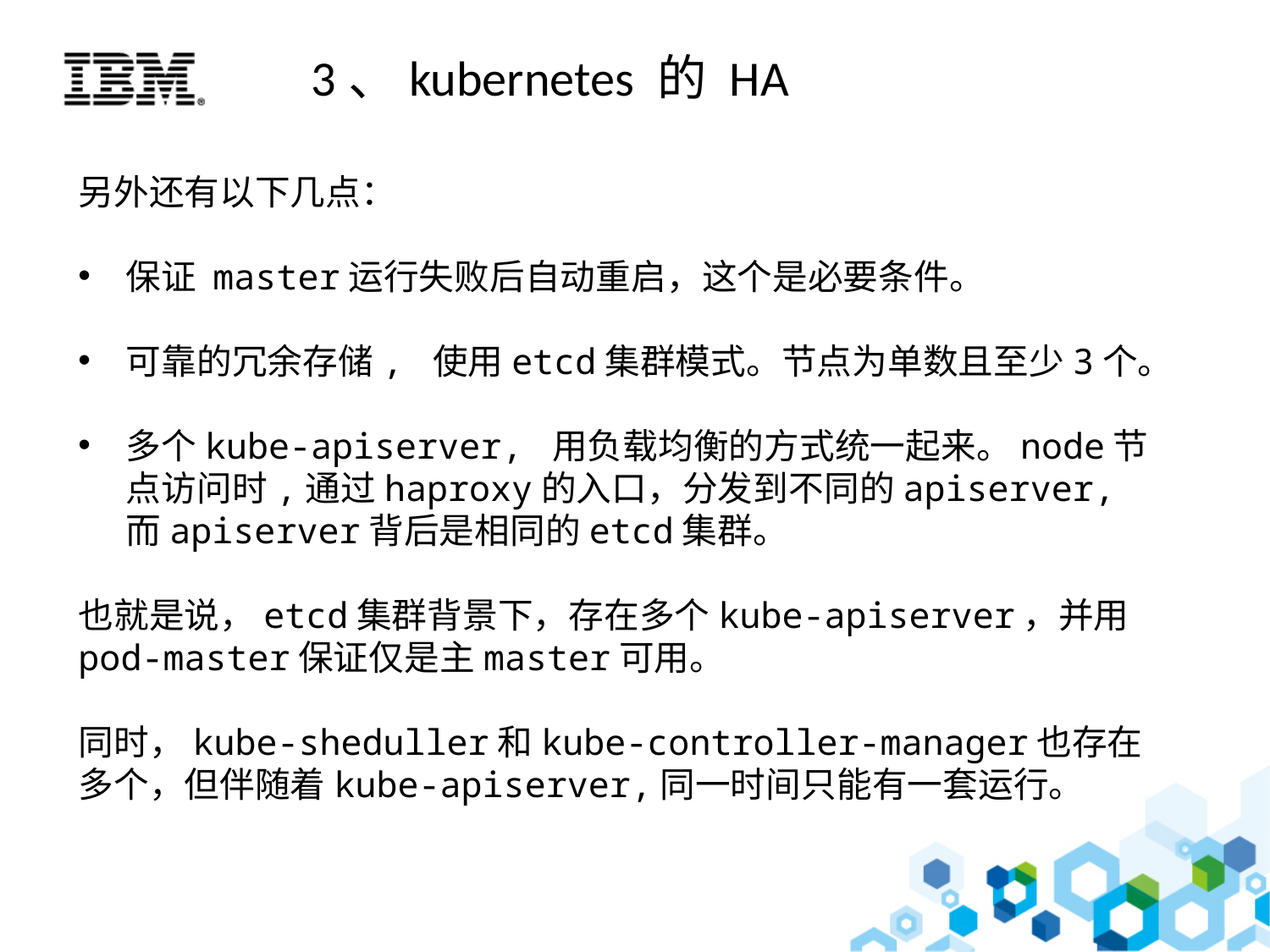

3、kubernetes 的 HA
另外还有以下几点：
保证 master运行失败后自动重启，这个是必要条件。
可靠的冗余存储, 使用etcd集群模式。节点为单数且至少3个。
多个kube-apiserver, 用负载均衡的方式统一起来。node节点访问时,通过haproxy的入口，分发到不同的apiserver, 而apiserver背后是相同的etcd集群。
也就是说，etcd集群背景下，存在多个kube-apiserver，并用pod-master保证仅是主master可用。
同时，kube-sheduller和kube-controller-manager也存在多个，但伴随着kube-apiserver,同一时间只能有一套运行。